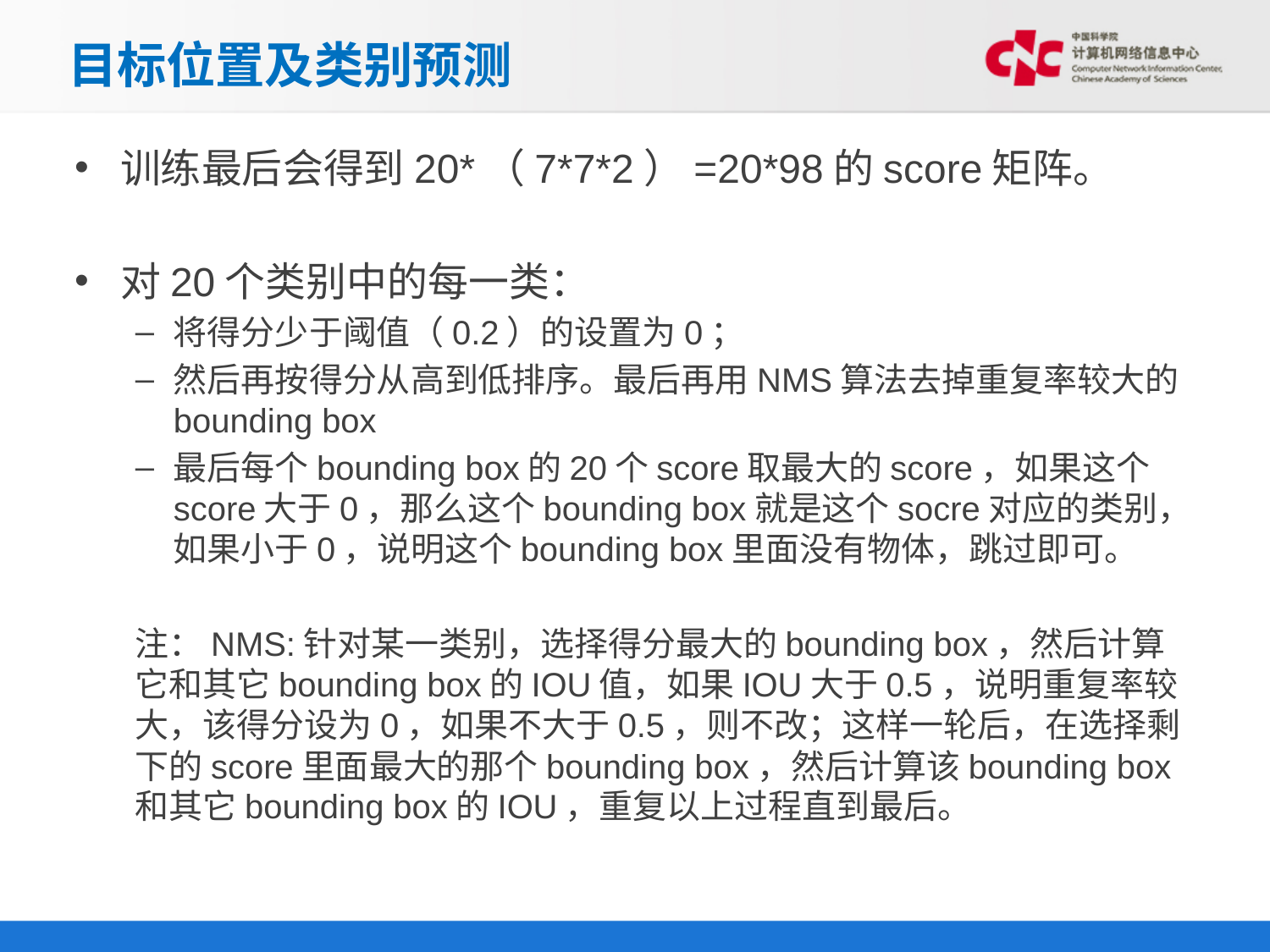

# 目标位置及类别预测
训练最后会得到20*（7*7*2）=20*98的score矩阵。

对20个类别中的每一类：
将得分少于阈值（0.2）的设置为0；
然后再按得分从高到低排序。最后再用NMS算法去掉重复率较大的bounding box
最后每个bounding box的20个score取最大的score，如果这个score大于0，那么这个bounding box就是这个socre对应的类别，如果小于0，说明这个bounding box里面没有物体，跳过即可。

注：NMS:针对某一类别，选择得分最大的bounding box，然后计算它和其它bounding box的IOU值，如果IOU大于0.5，说明重复率较大，该得分设为0，如果不大于0.5，则不改；这样一轮后，在选择剩下的score里面最大的那个bounding box，然后计算该bounding box和其它bounding box的IOU，重复以上过程直到最后。